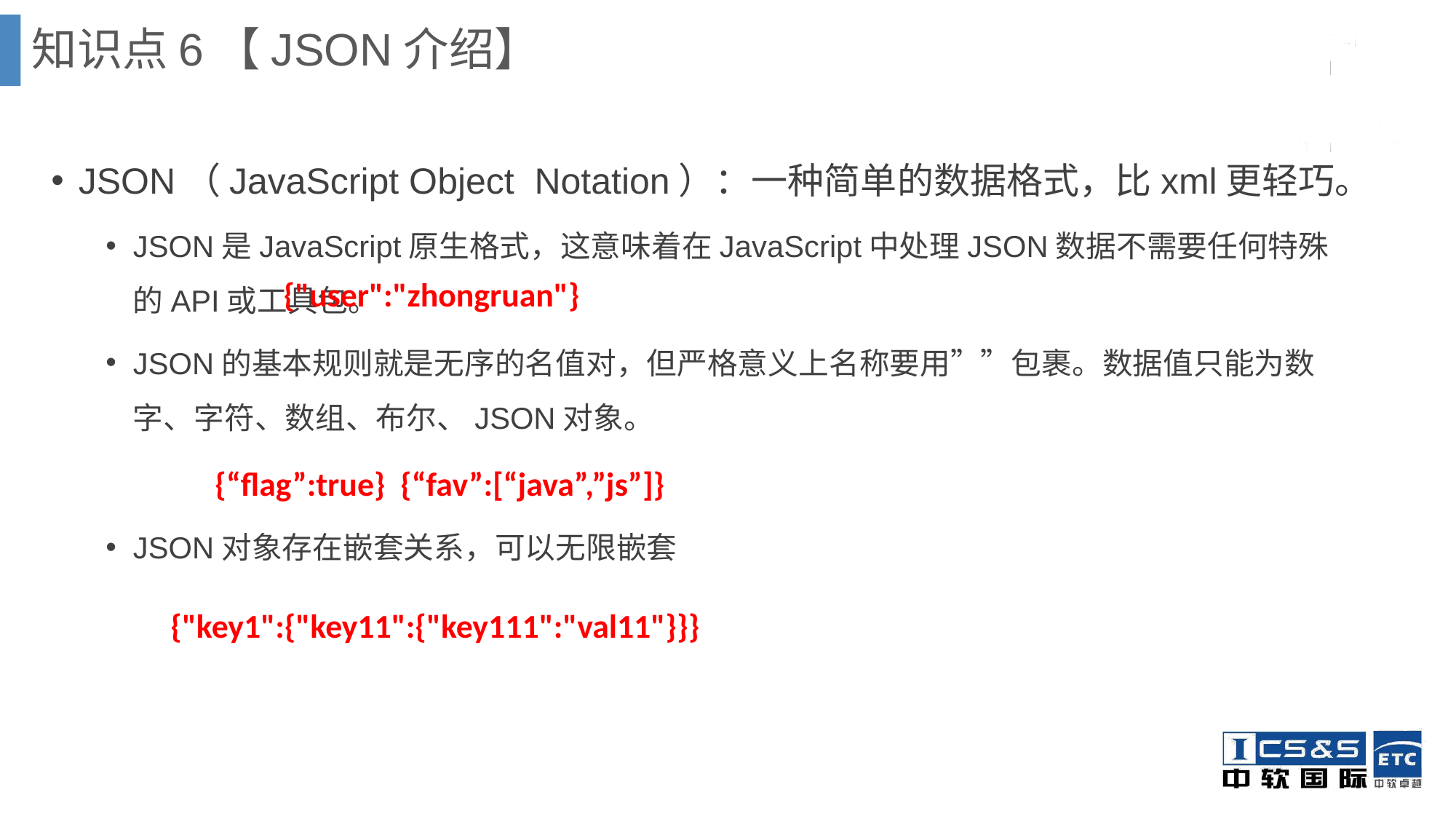

知识点6【JSON介绍】
JSON（JavaScript Object  Notation）：一种简单的数据格式，比xml更轻巧。
JSON是JavaScript原生格式，这意味着在JavaScript中处理JSON数据不需要任何特殊的API或工具包。
JSON的基本规则就是无序的名值对，但严格意义上名称要用””包裹。数据值只能为数字、字符、数组、布尔、JSON对象。
	{“flag”:true}  {“fav”:[“java”,”js”]}
JSON对象存在嵌套关系，可以无限嵌套
	 {"key1":{"key11":{"key111":"val11"}}}

{"user":"zhongruan"}